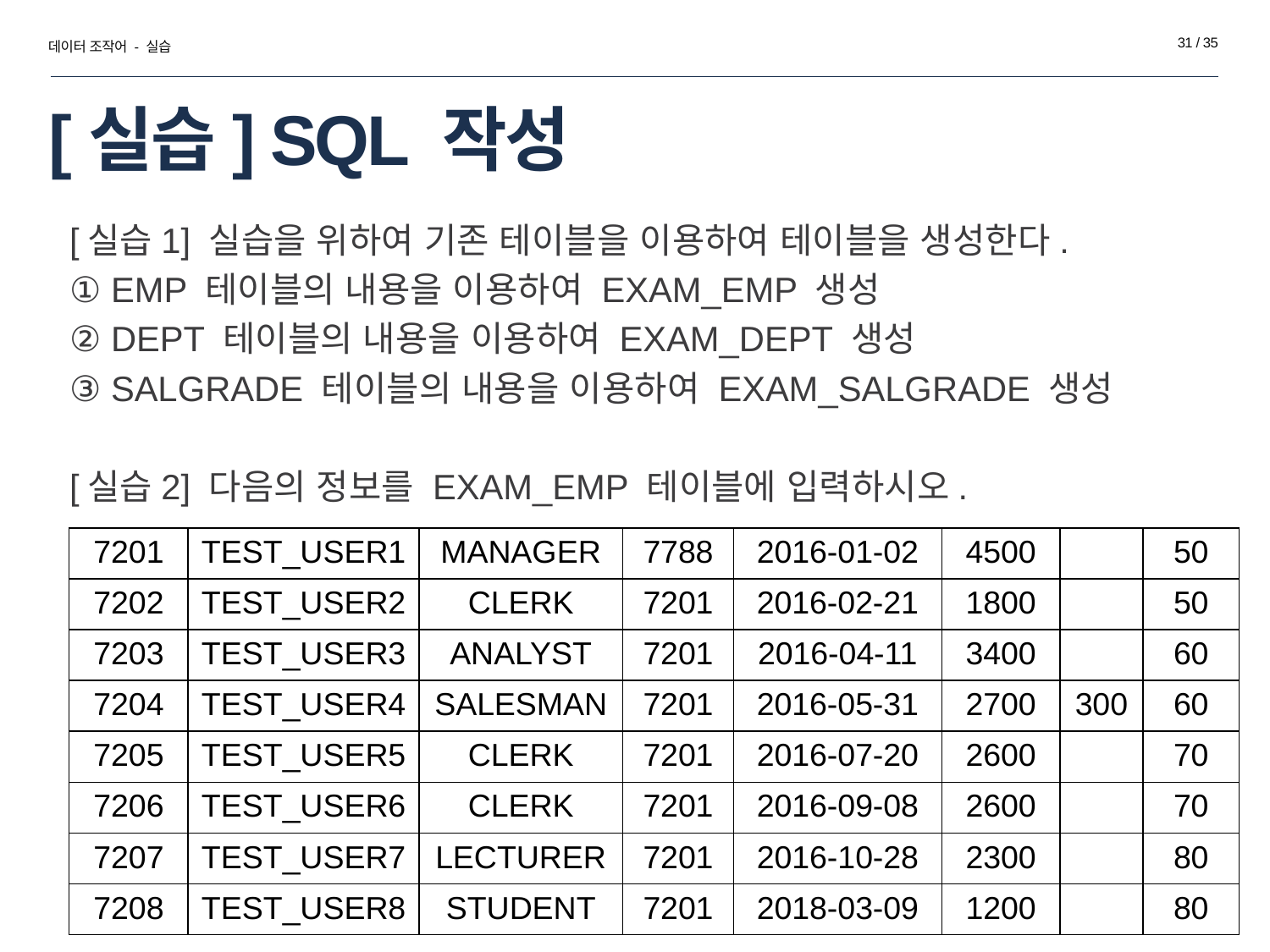

31 / 35
데이터 조작어 - 실습
# [실습] SQL 작성

[실습1] 실습을 위하여 기존 테이블을 이용하여 테이블을 생성한다.
① EMP 테이블의 내용을 이용하여 EXAM_EMP 생성
② DEPT 테이블의 내용을 이용하여 EXAM_DEPT 생성
③ SALGRADE 테이블의 내용을 이용하여 EXAM_SALGRADE 생성

[실습2] 다음의 정보를 EXAM_EMP 테이블에 입력하시오.
| 7201 | TEST\_USER1 | MANAGER | 7788 | 2016-01-02 | 4500 |  | 50 |
| --- | --- | --- | --- | --- | --- | --- | --- |
| 7202 | TEST\_USER2 | CLERK | 7201 | 2016-02-21 | 1800 |  | 50 |
| 7203 | TEST\_USER3 | ANALYST | 7201 | 2016-04-11 | 3400 |  | 60 |
| 7204 | TEST\_USER4 | SALESMAN | 7201 | 2016-05-31 | 2700 | 300 | 60 |
| 7205 | TEST\_USER5 | CLERK | 7201 | 2016-07-20 | 2600 |  | 70 |
| 7206 | TEST\_USER6 | CLERK | 7201 | 2016-09-08 | 2600 |  | 70 |
| 7207 | TEST\_USER7 | LECTURER | 7201 | 2016-10-28 | 2300 |  | 80 |
| 7208 | TEST\_USER8 | STUDENT | 7201 | 2018-03-09 | 1200 |  | 80 |